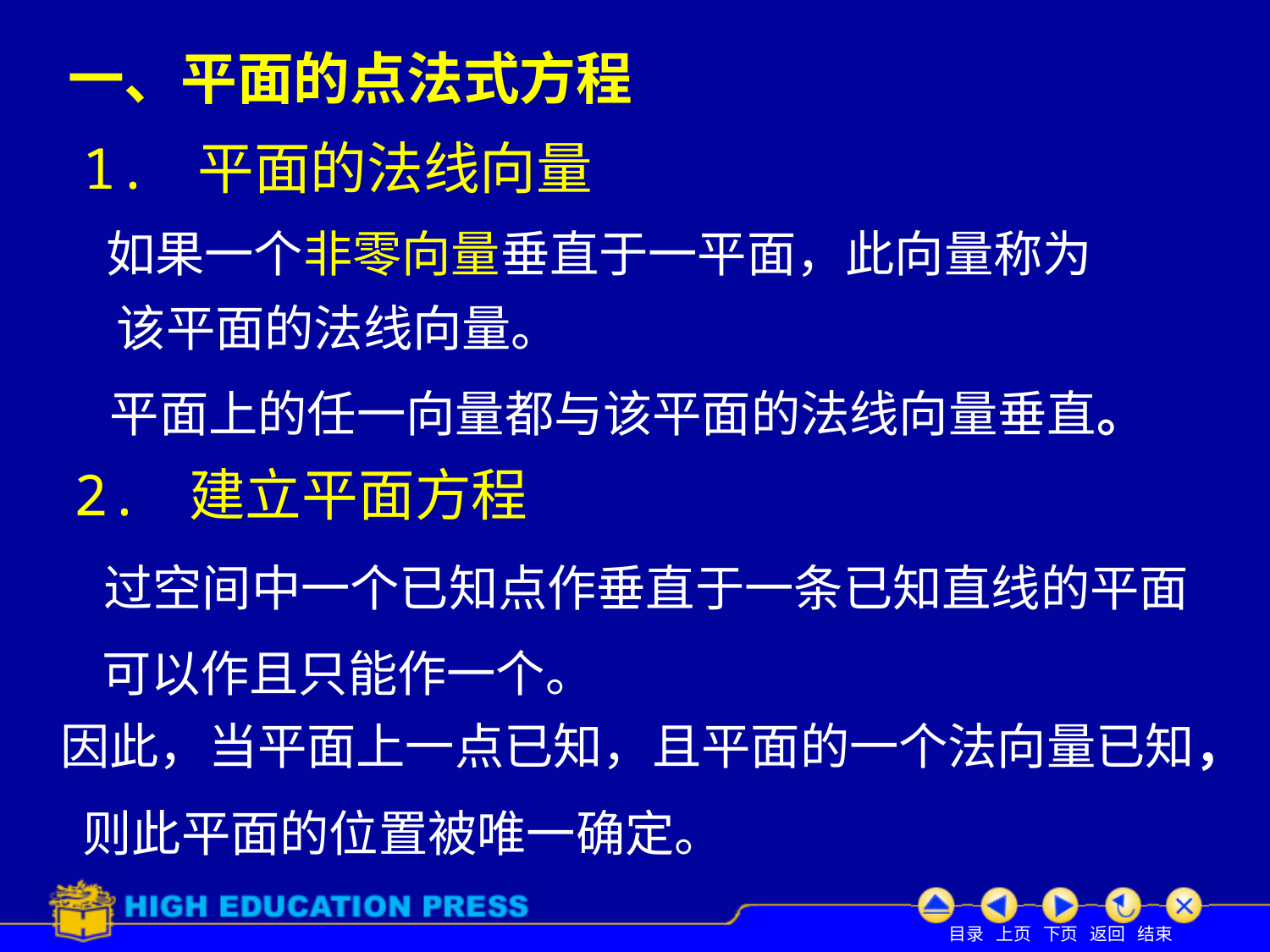

# 一、平面的点法式方程
1. 平面的法线向量
如果一个非零向量垂直于一平面，此向量称为
该平面的法线向量。
平面上的任一向量都与该平面的法线向量垂直。
2. 建立平面方程
过空间中一个已知点作垂直于一条已知直线的平面
可以作且只能作一个。
因此，当平面上一点已知，且平面的一个法向量已知，
则此平面的位置被唯一确定。